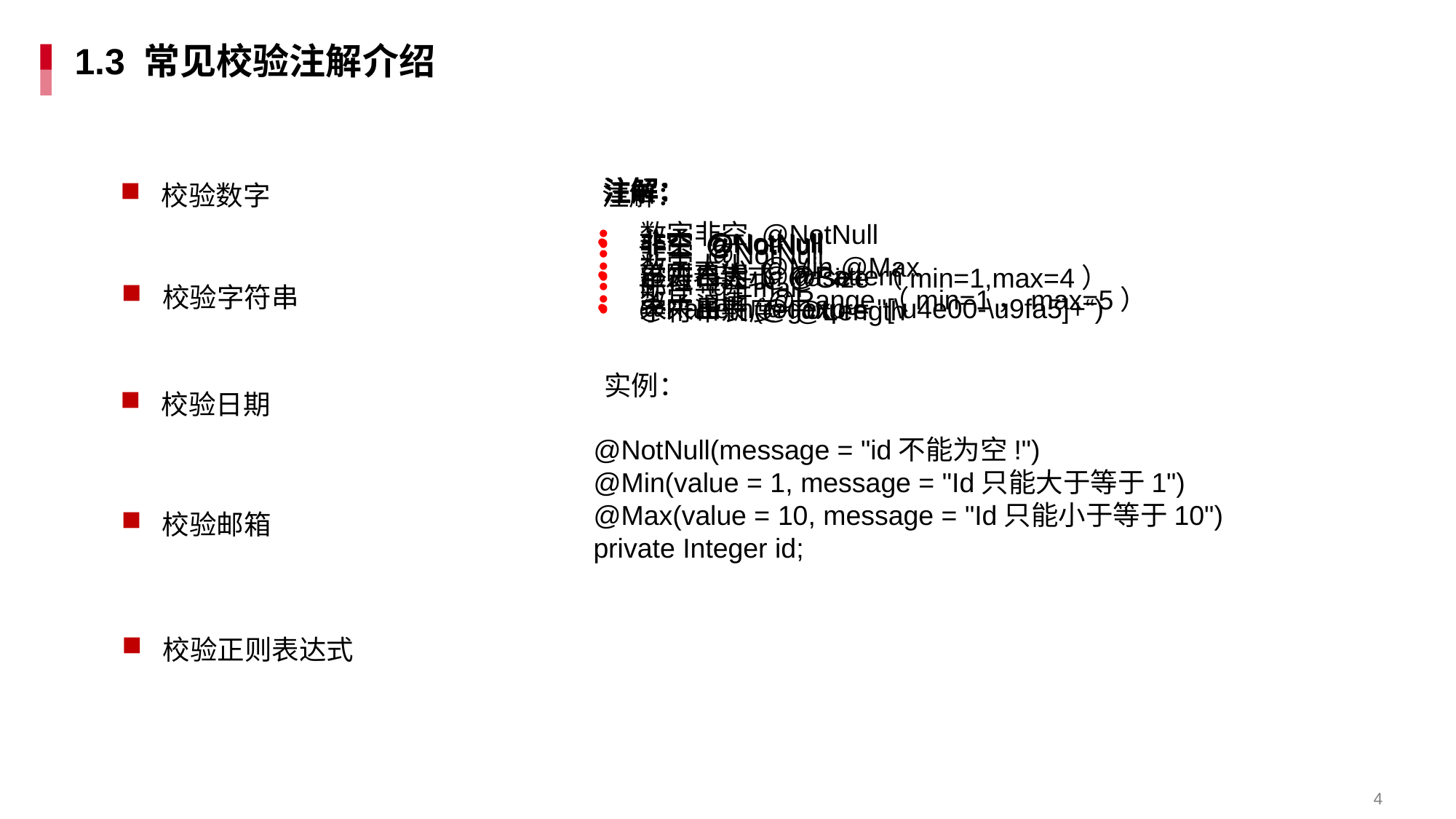

# 1.3 常见校验注解介绍
注解：
数字非空 @NotNull
数字大小 @Min @Max
数字范围  @Range（min=1，max=5）
注解：
非空 @NotNull
正则表达式 @Pattern
@Pattern(regexp = "[\u4e00-\u9fa5]+“)

注解：
非空 @NotNull
过去日期 @Pase
未来日期 @Future
注解：
非空 @NotNull
字符串大小 @Size（min=1,max=4）
字符串长度  @Length
校验数字
注解：
非空 @NotNull
邮件 @Email
校验字符串
实例：
 @NotNull(message = "id不能为空!")
 @Min(value = 1, message = "Id只能大于等于1")
 @Max(value = 10, message = "Id只能小于等于10")
 private Integer id;
校验日期
校验邮箱
校验正则表达式